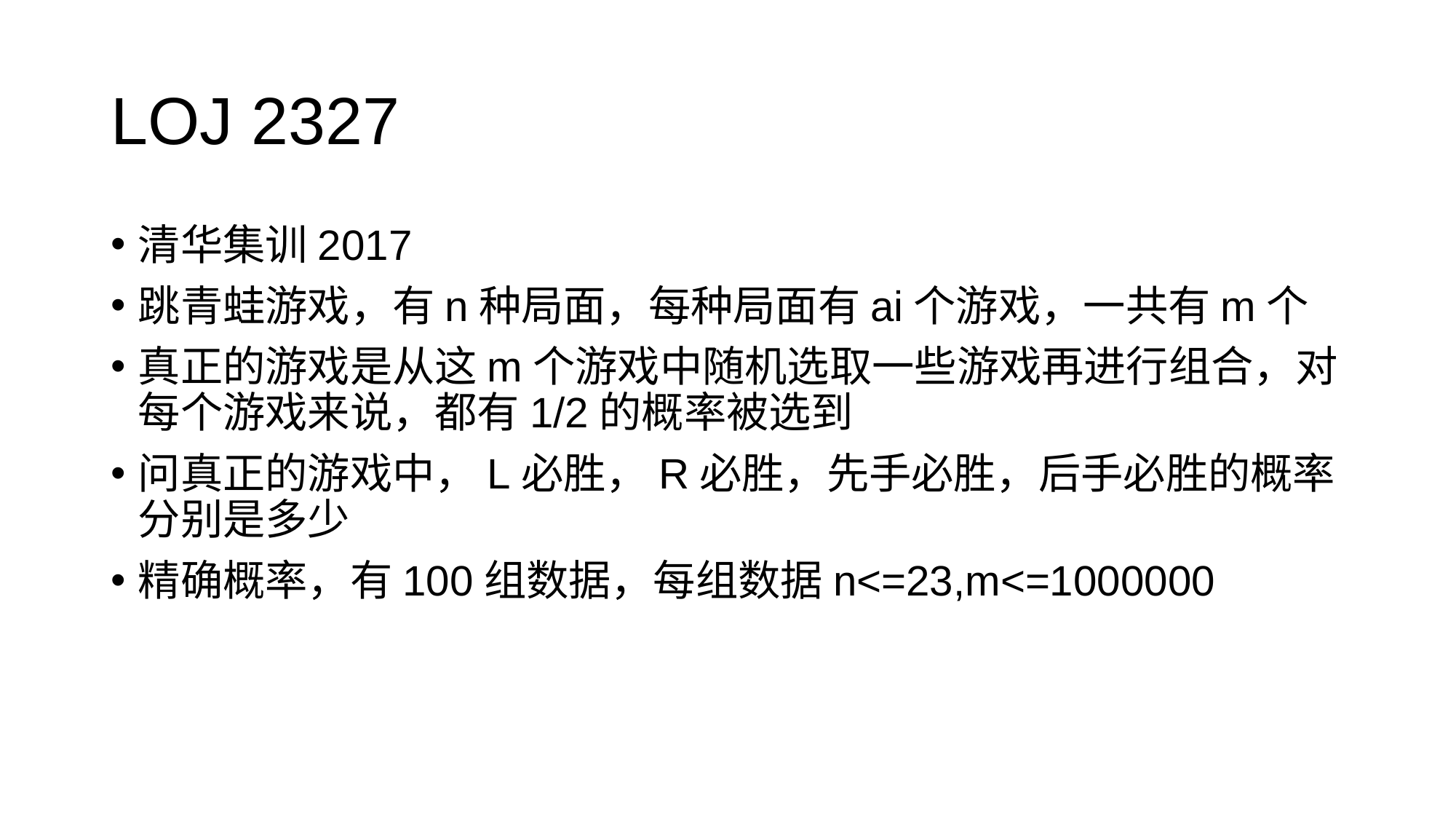

# LOJ 2327
清华集训2017
跳青蛙游戏，有n种局面，每种局面有ai个游戏，一共有m个
真正的游戏是从这m个游戏中随机选取一些游戏再进行组合，对每个游戏来说，都有1/2的概率被选到
问真正的游戏中，L必胜，R必胜，先手必胜，后手必胜的概率分别是多少
精确概率，有100组数据，每组数据n<=23,m<=1000000